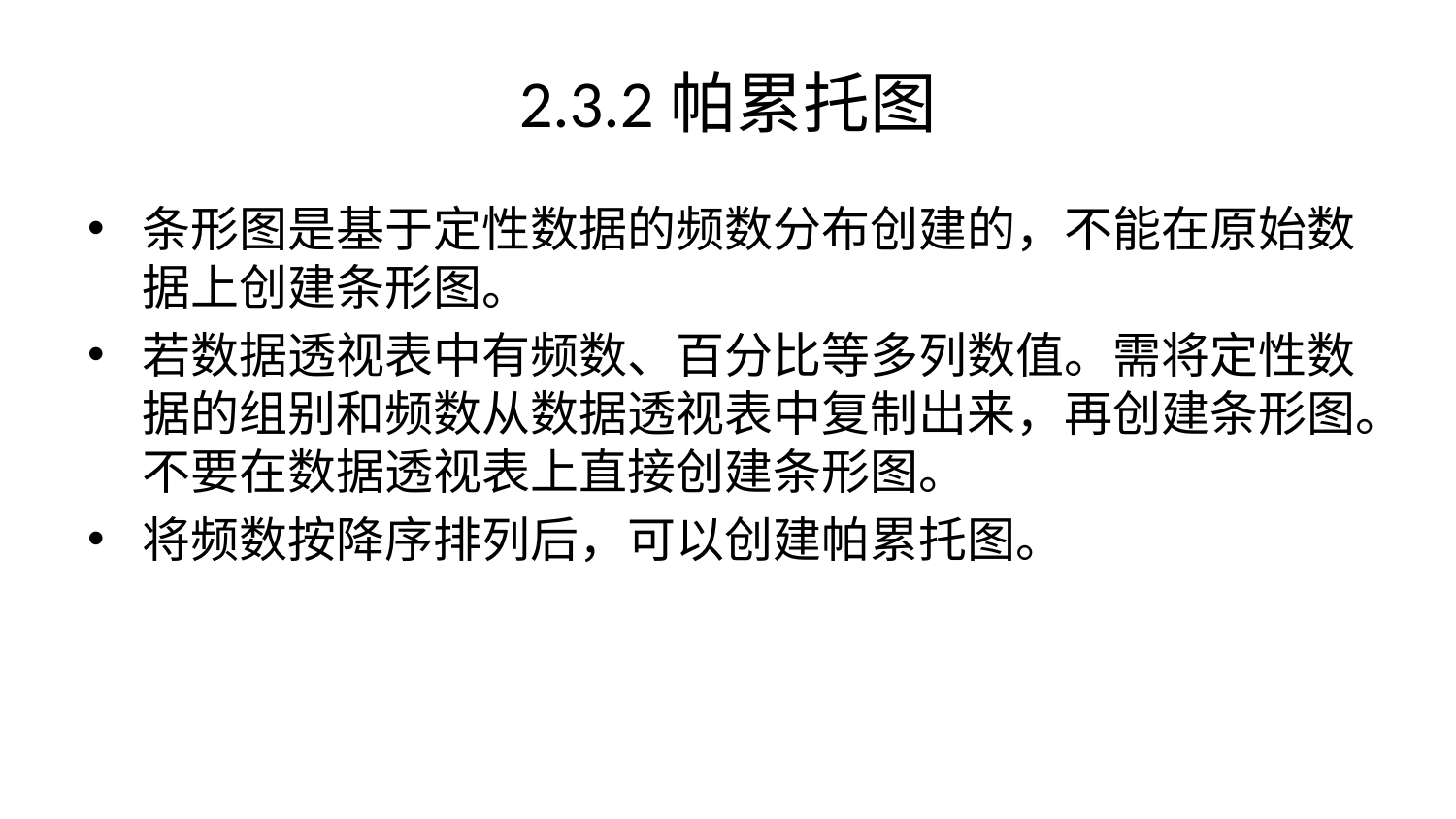

# 2.3.2帕累托图
条形图是基于定性数据的频数分布创建的，不能在原始数据上创建条形图。
若数据透视表中有频数、百分比等多列数值。需将定性数据的组别和频数从数据透视表中复制出来，再创建条形图。不要在数据透视表上直接创建条形图。
将频数按降序排列后，可以创建帕累托图。